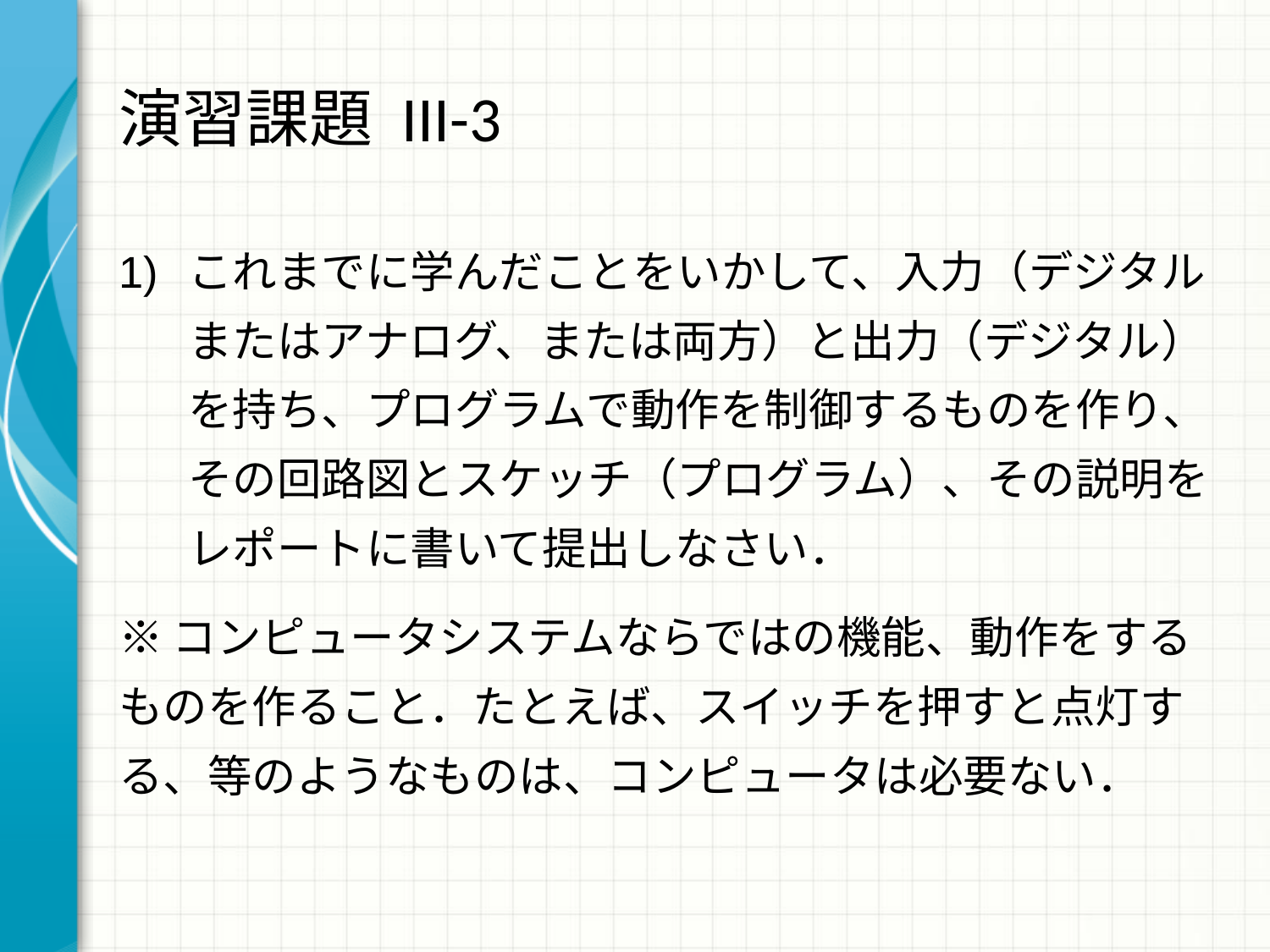

# 演習課題 III-3
これまでに学んだことをいかして、入力（デジタルまたはアナログ、または両方）と出力（デジタル）を持ち、プログラムで動作を制御するものを作り、その回路図とスケッチ（プログラム）、その説明をレポートに書いて提出しなさい．
※コンピュータシステムならではの機能、動作をするものを作ること．たとえば、スイッチを押すと点灯する、等のようなものは、コンピュータは必要ない．